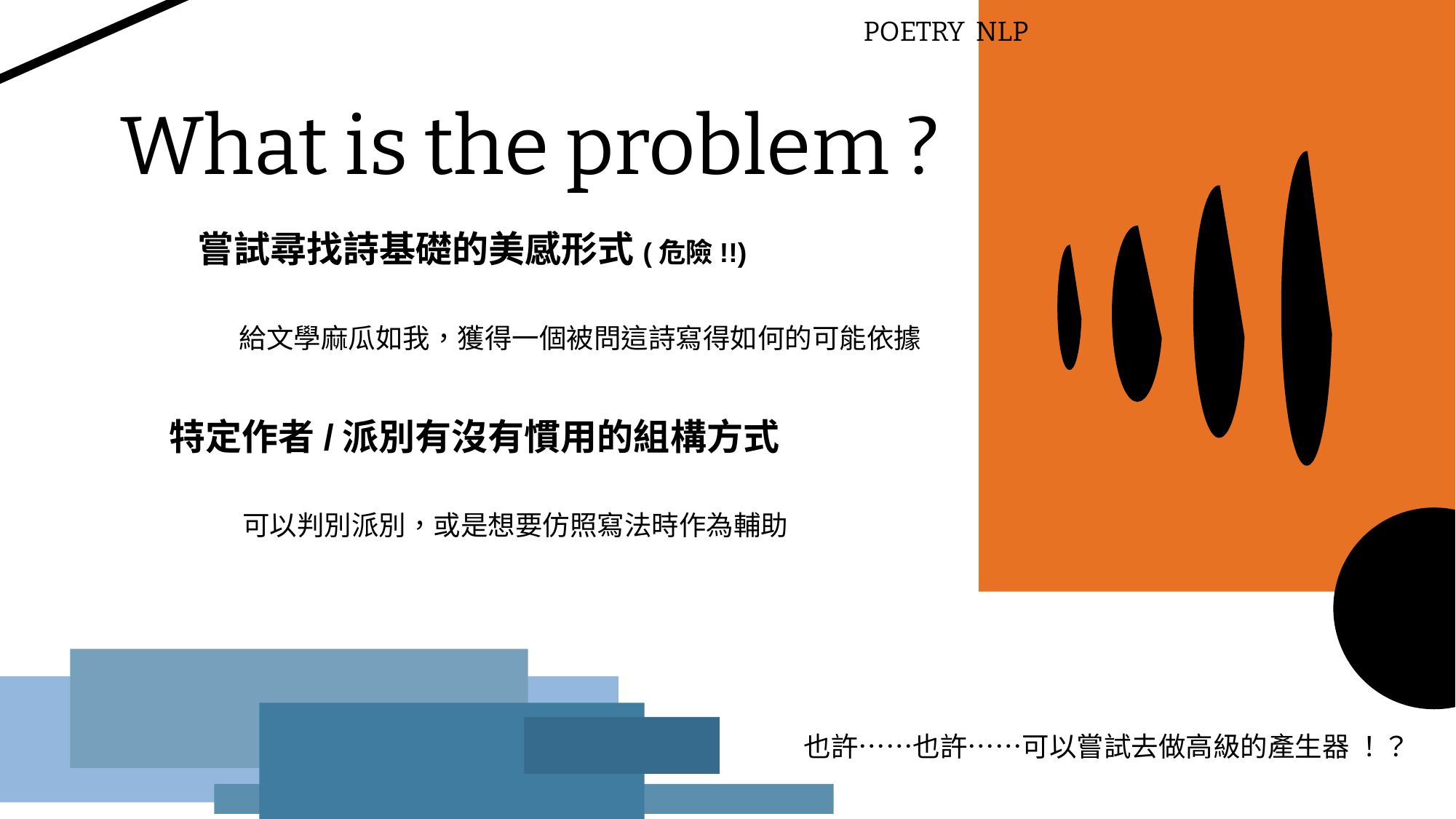

POETRY  NLP
What is the problem ?

嘗試尋找詩基礎的美感形式(危險!!)
給文學麻瓜如我，獲得一個被問這詩寫得如何的可能依據
特定作者/派別有沒有慣用的組構方式
可以判別派別，或是想要仿照寫法時作為輔助

也許……也許……可以嘗試去做高級的產生器 ！？